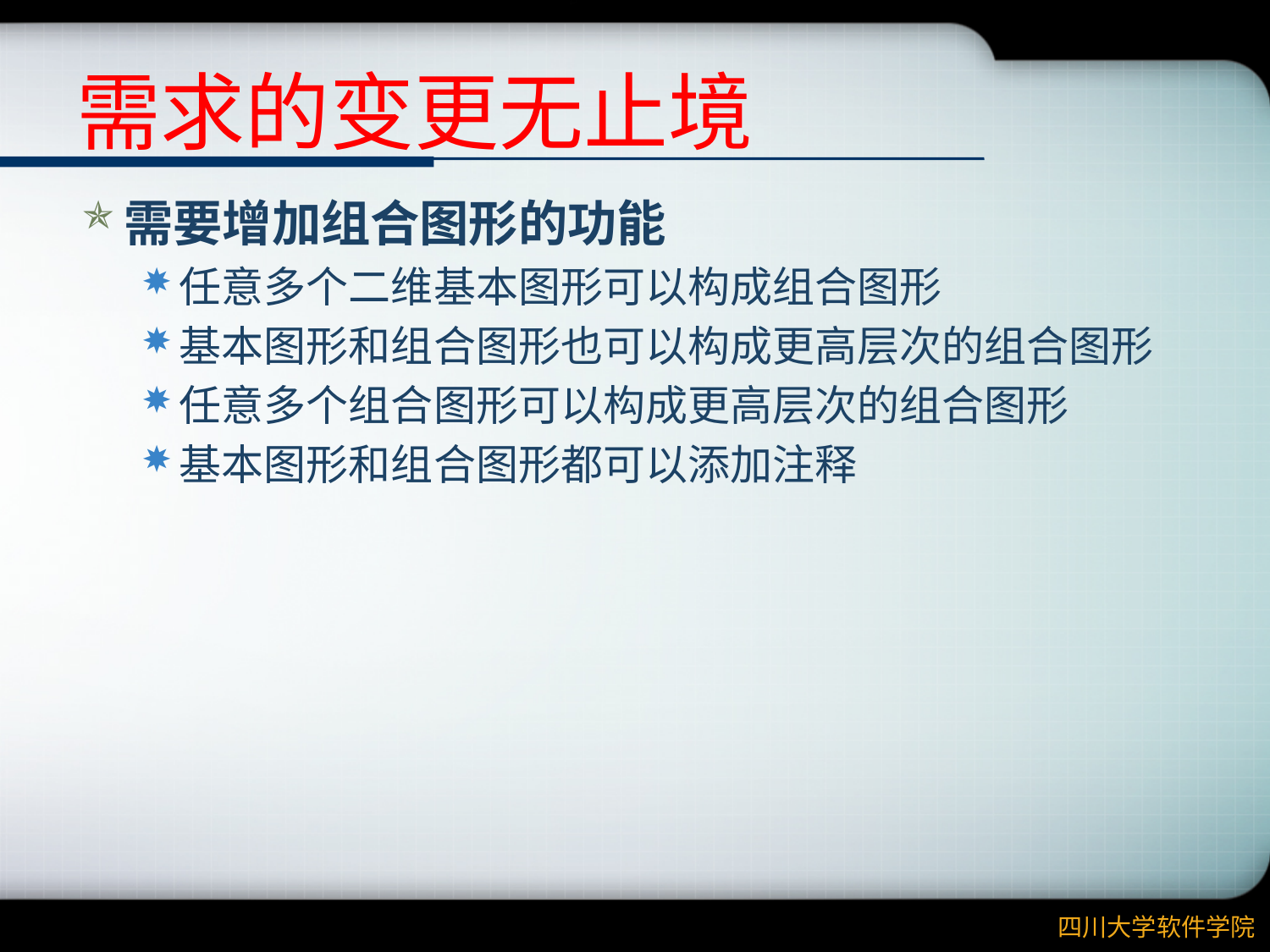

# 需求的变更无止境
需要增加组合图形的功能
任意多个二维基本图形可以构成组合图形
基本图形和组合图形也可以构成更高层次的组合图形
任意多个组合图形可以构成更高层次的组合图形
基本图形和组合图形都可以添加注释